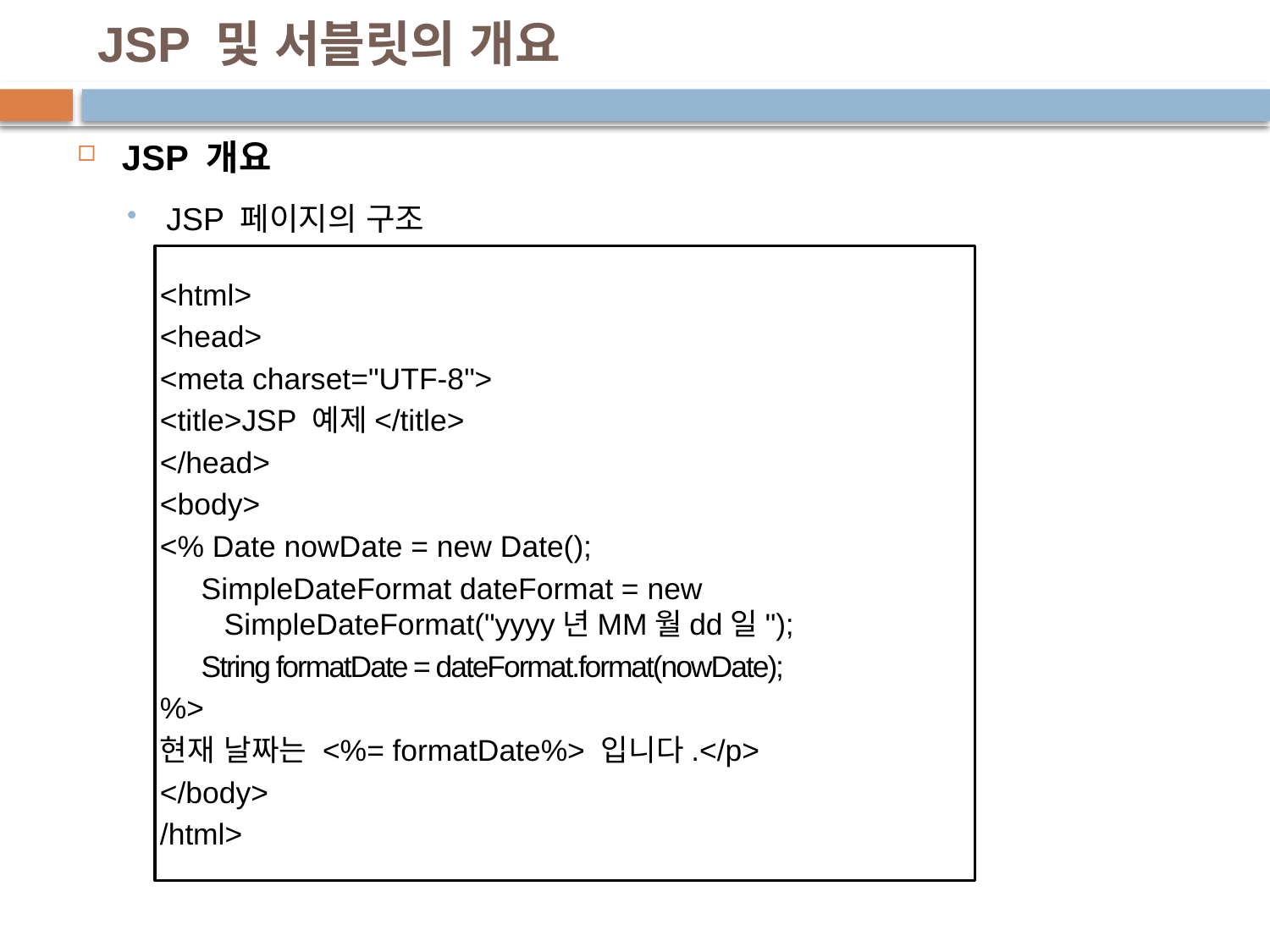

# JSP 및 서블릿의 개요
JSP 개요
JSP 페이지의 구조

<html>
<head>
<meta charset="UTF-8">
<title>JSP 예제</title>
</head>
<body>
<% Date nowDate = new Date();
     SimpleDateFormat dateFormat = new
  SimpleDateFormat("yyyy년MM월dd일");
     String formatDate = dateFormat.format(nowDate);
%>
현재 날짜는 <%= formatDate%> 입니다.</p>
</body>
/html>